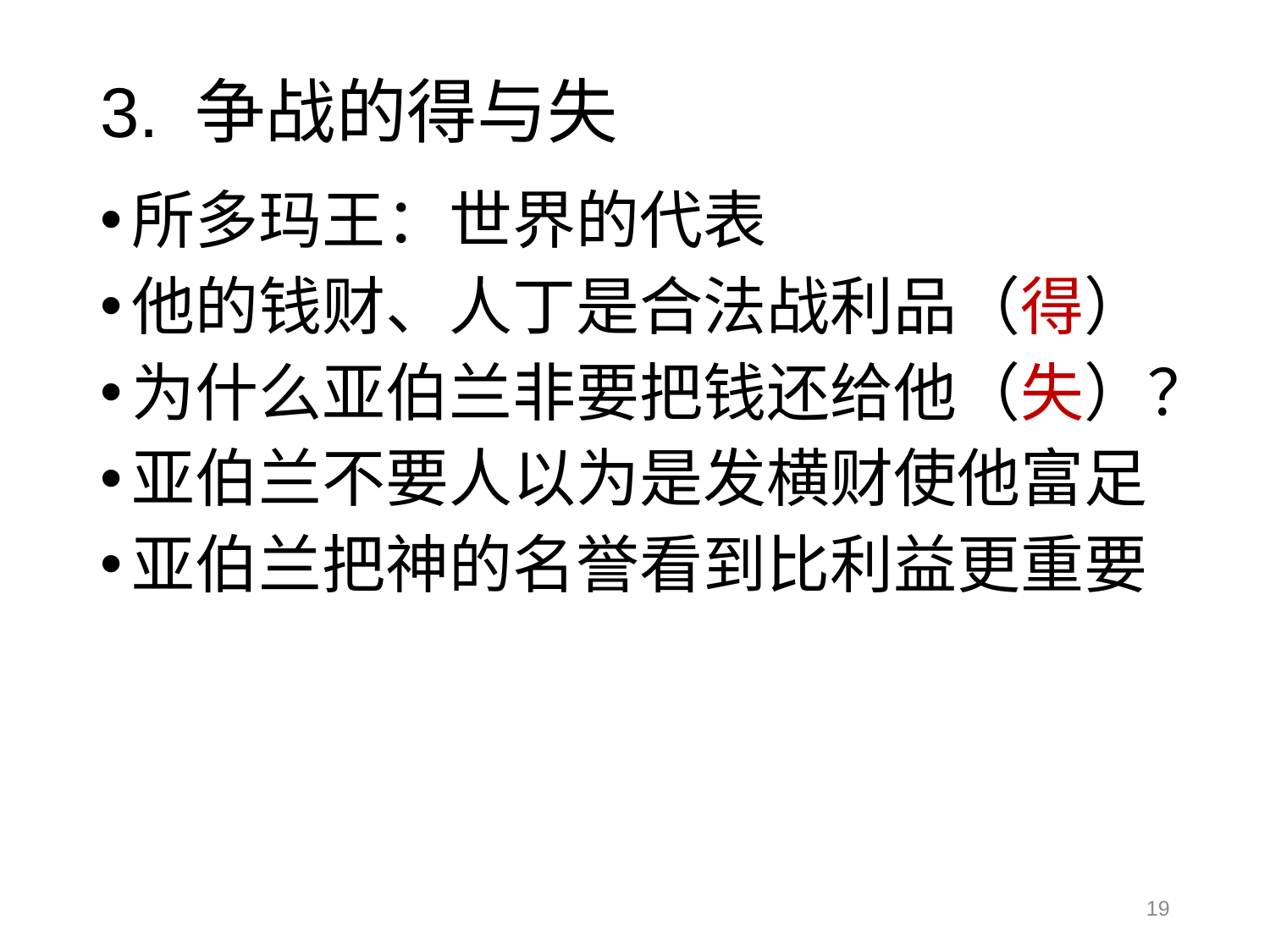

# 3. 争战的得与失
所多玛王：世界的代表
他的钱财、人丁是合法战利品（得）
为什么亚伯兰非要把钱还给他（失）？
亚伯兰不要人以为是发横财使他富足
亚伯兰把神的名誉看到比利益更重要

19